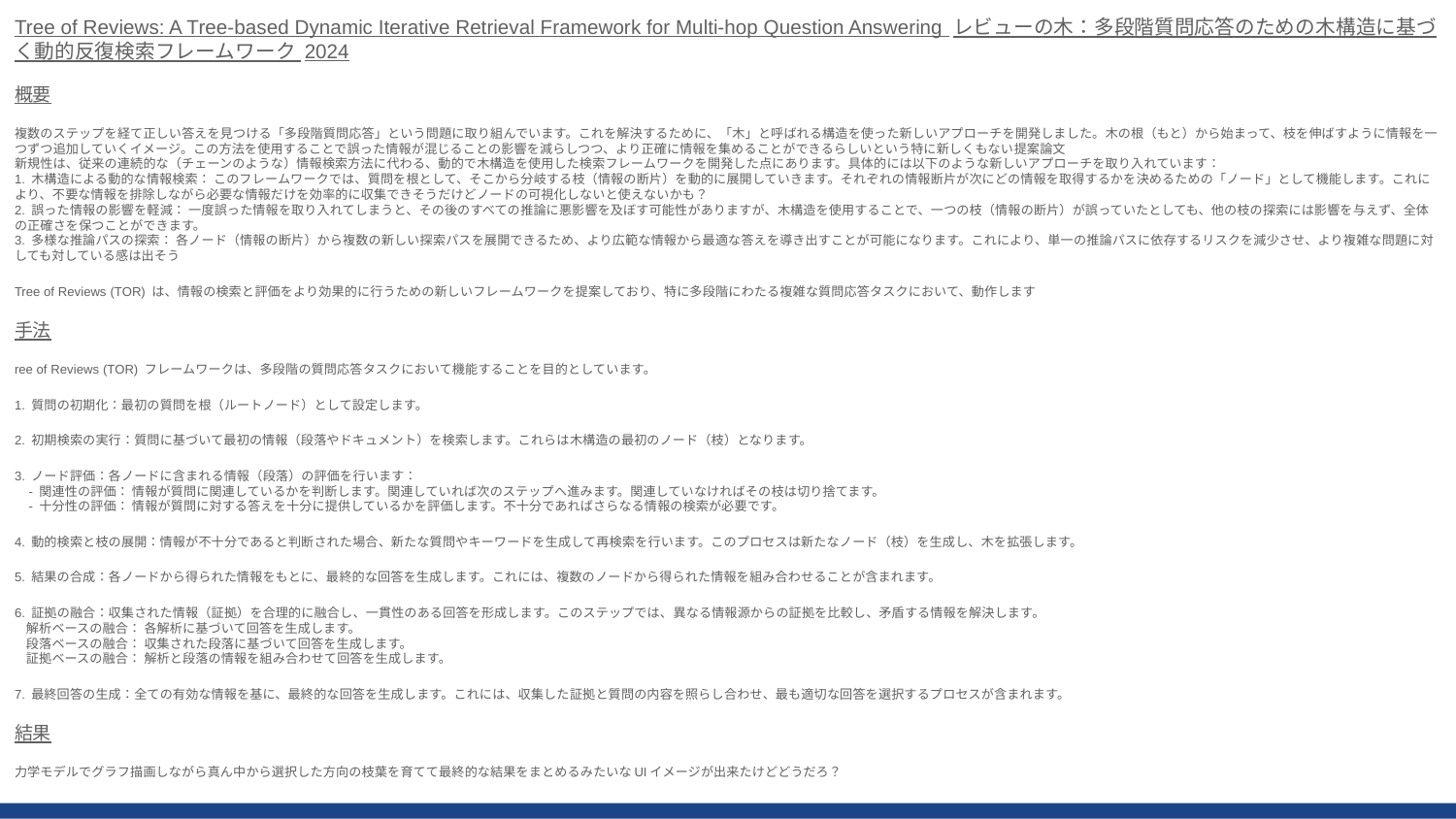

Tree of Reviews: A Tree-based Dynamic Iterative Retrieval Framework for Multi-hop Question Answering レビューの木：多段階質問応答のための木構造に基づく動的反復検索フレームワーク 2024
概要
複数のステップを経て正しい答えを見つける「多段階質問応答」という問題に取り組んでいます。これを解決するために、「木」と呼ばれる構造を使った新しいアプローチを開発しました。木の根（もと）から始まって、枝を伸ばすように情報を一つずつ追加していくイメージ。この方法を使用することで誤った情報が混じることの影響を減らしつつ、より正確に情報を集めることができるらしいという特に新しくもない提案論文
新規性は、従来の連続的な（チェーンのような）情報検索方法に代わる、動的で木構造を使用した検索フレームワークを開発した点にあります。具体的には以下のような新しいアプローチを取り入れています：
1. 木構造による動的な情報検索： このフレームワークでは、質問を根として、そこから分岐する枝（情報の断片）を動的に展開していきます。それぞれの情報断片が次にどの情報を取得するかを決めるための「ノード」として機能します。これにより、不要な情報を排除しながら必要な情報だけを効率的に収集できそうだけどノードの可視化しないと使えないかも？
2. 誤った情報の影響を軽減： 一度誤った情報を取り入れてしまうと、その後のすべての推論に悪影響を及ぼす可能性がありますが、木構造を使用することで、一つの枝（情報の断片）が誤っていたとしても、他の枝の探索には影響を与えず、全体の正確さを保つことができます。
3. 多様な推論パスの探索： 各ノード（情報の断片）から複数の新しい探索パスを展開できるため、より広範な情報から最適な答えを導き出すことが可能になります。これにより、単一の推論パスに依存するリスクを減少させ、より複雑な問題に対しても対している感は出そう
Tree of Reviews (TOR) は、情報の検索と評価をより効果的に行うための新しいフレームワークを提案しており、特に多段階にわたる複雑な質問応答タスクにおいて、動作します
手法
ree of Reviews (TOR) フレームワークは、多段階の質問応答タスクにおいて機能することを目的としています。
1. 質問の初期化：最初の質問を根（ルートノード）として設定します。
2. 初期検索の実行：質問に基づいて最初の情報（段落やドキュメント）を検索します。これらは木構造の最初のノード（枝）となります。
3. ノード評価：各ノードに含まれる情報（段落）の評価を行います：
    - 関連性の評価： 情報が質問に関連しているかを判断します。関連していれば次のステップへ進みます。関連していなければその枝は切り捨てます。
    - 十分性の評価： 情報が質問に対する答えを十分に提供しているかを評価します。不十分であればさらなる情報の検索が必要です。
4. 動的検索と枝の展開：情報が不十分であると判断された場合、新たな質問やキーワードを生成して再検索を行います。このプロセスは新たなノード（枝）を生成し、木を拡張します。
5. 結果の合成：各ノードから得られた情報をもとに、最終的な回答を生成します。これには、複数のノードから得られた情報を組み合わせることが含まれます。
6. 証拠の融合：収集された情報（証拠）を合理的に融合し、一貫性のある回答を形成します。このステップでは、異なる情報源からの証拠を比較し、矛盾する情報を解決します。
    解析ベースの融合： 各解析に基づいて回答を生成します。
    段落ベースの融合： 収集された段落に基づいて回答を生成します。
    証拠ベースの融合： 解析と段落の情報を組み合わせて回答を生成します。
7. 最終回答の生成：全ての有効な情報を基に、最終的な回答を生成します。これには、収集した証拠と質問の内容を照らし合わせ、最も適切な回答を選択するプロセスが含まれます。
結果
力学モデルでグラフ描画しながら真ん中から選択した方向の枝葉を育てて最終的な結果をまとめるみたいなUIイメージが出来たけどどうだろ？